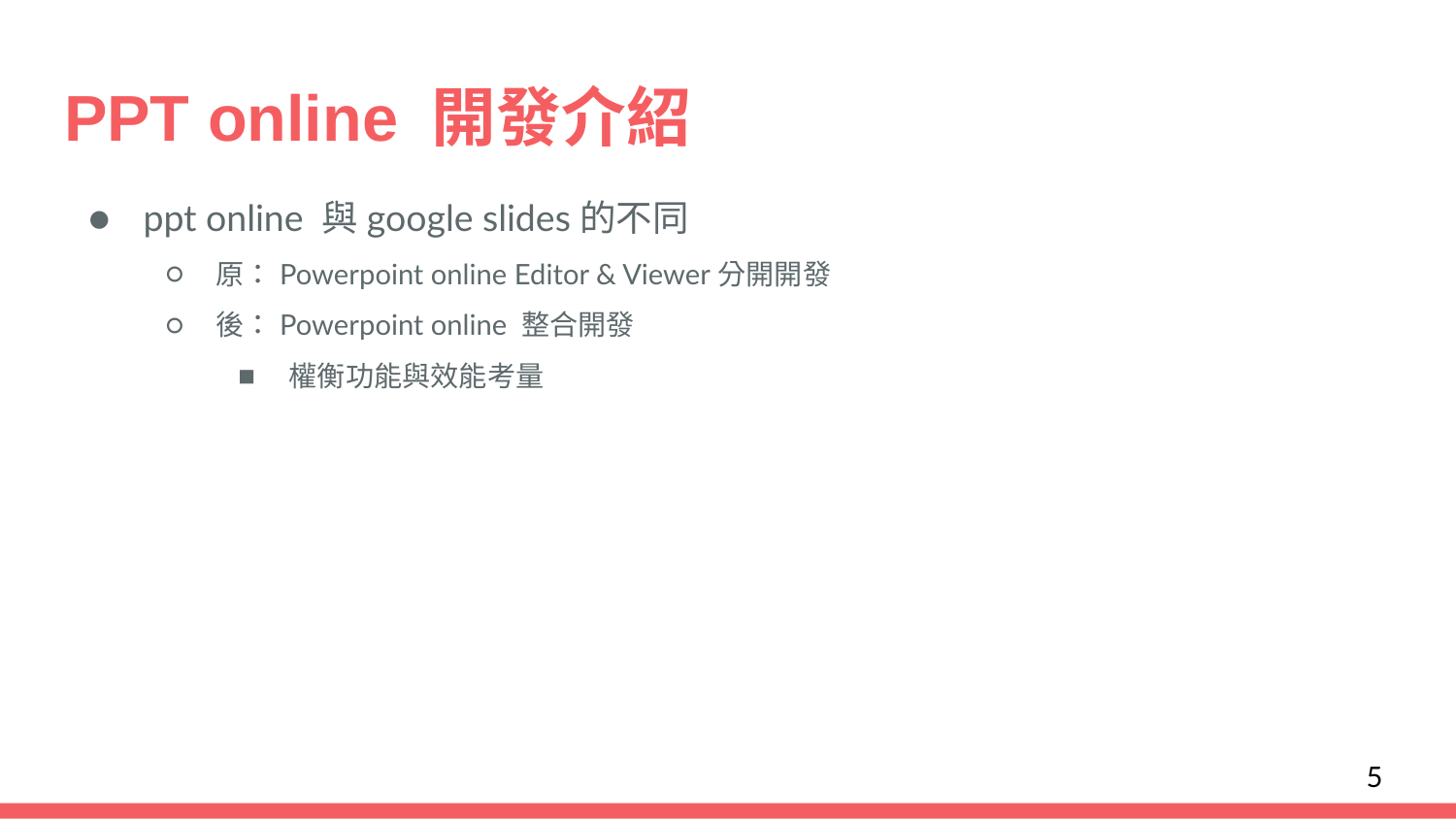

# PPT online 開發介紹
ppt online 與google slides的不同
原：Powerpoint online Editor & Viewer分開開發
後：Powerpoint online 整合開發
權衡功能與效能考量
5